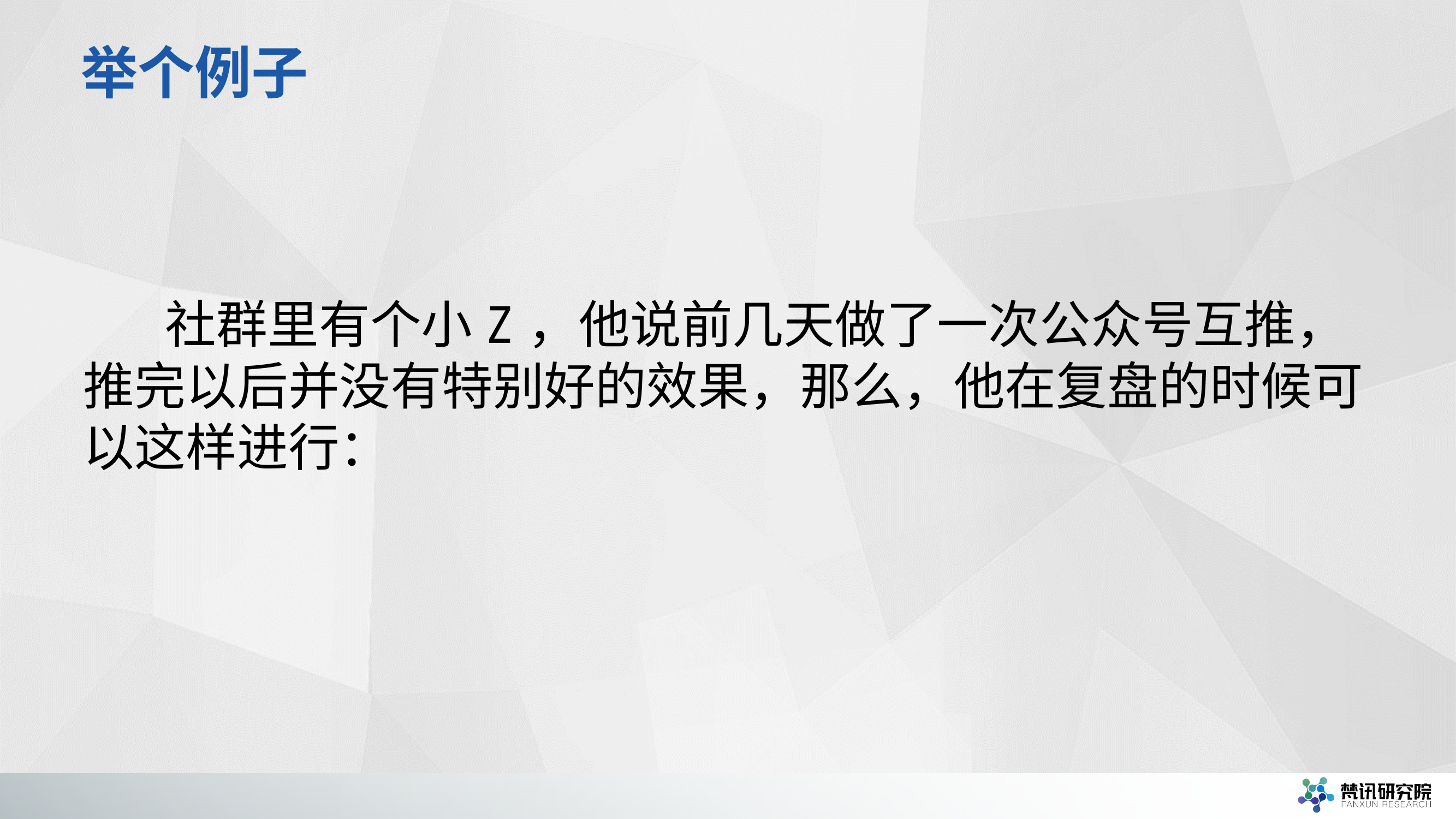

# 举个例子

	社群里有个小Z，他说前几天做了一次公众号互推，推完以后并没有特别好的效果，那么，他在复盘的时候可以这样进行：